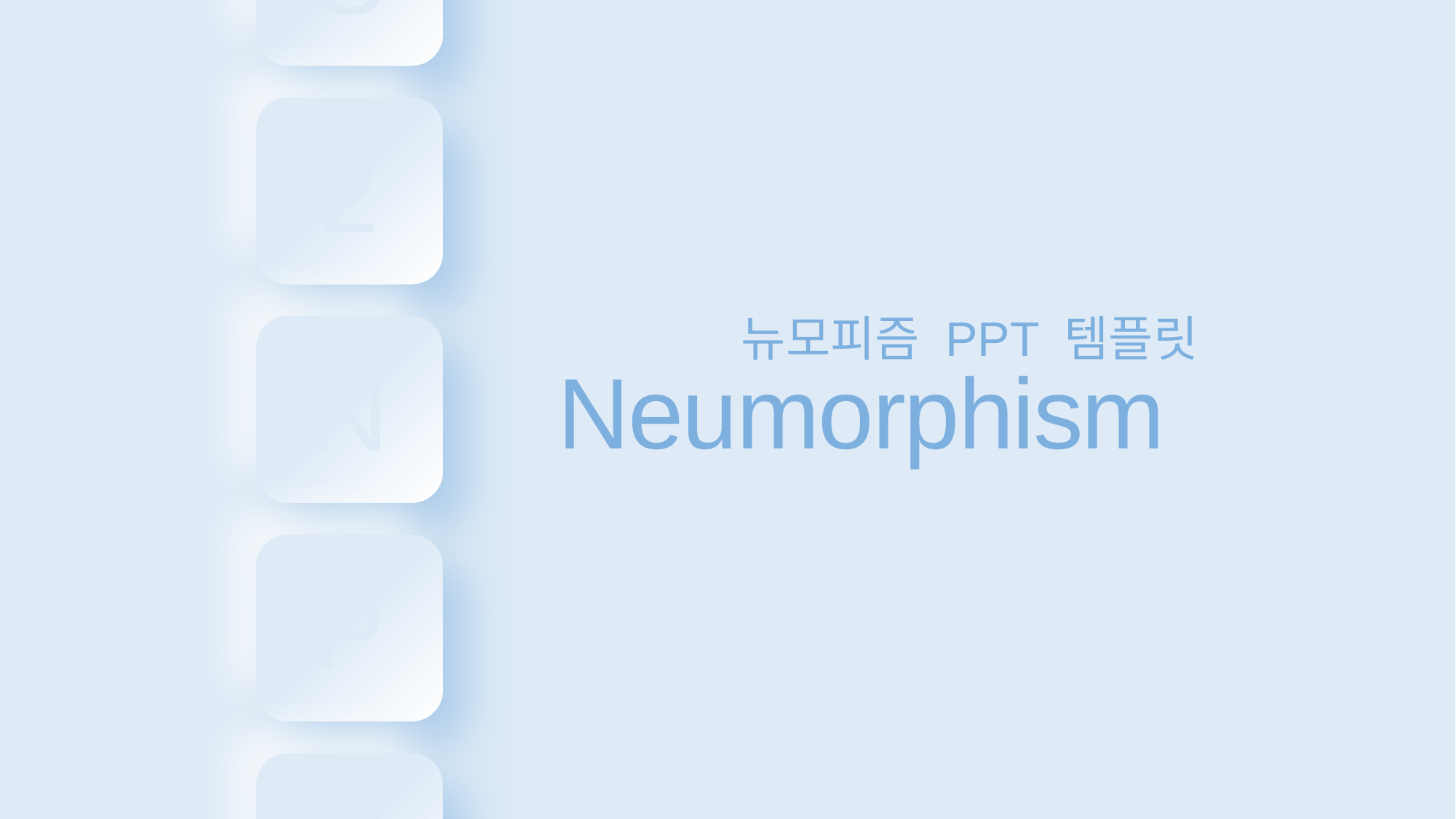

S

2
뉴모피즘 PPT 템플릿

N
Neumorphism

P

T